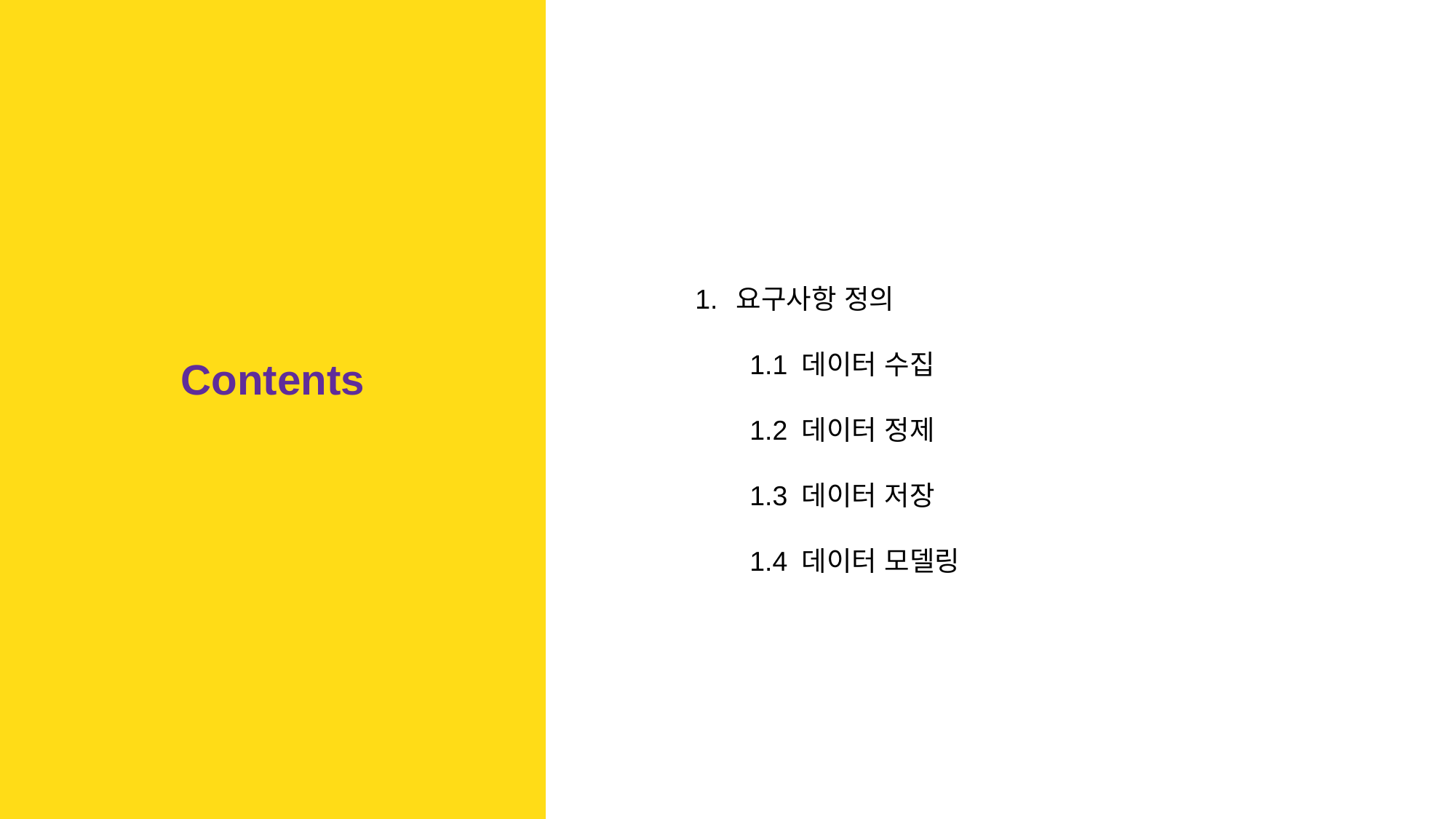

요구사항 정의
1.1 데이터 수집
1.2 데이터 정제
1.3 데이터 저장
1.4 데이터 모델링
# Contents